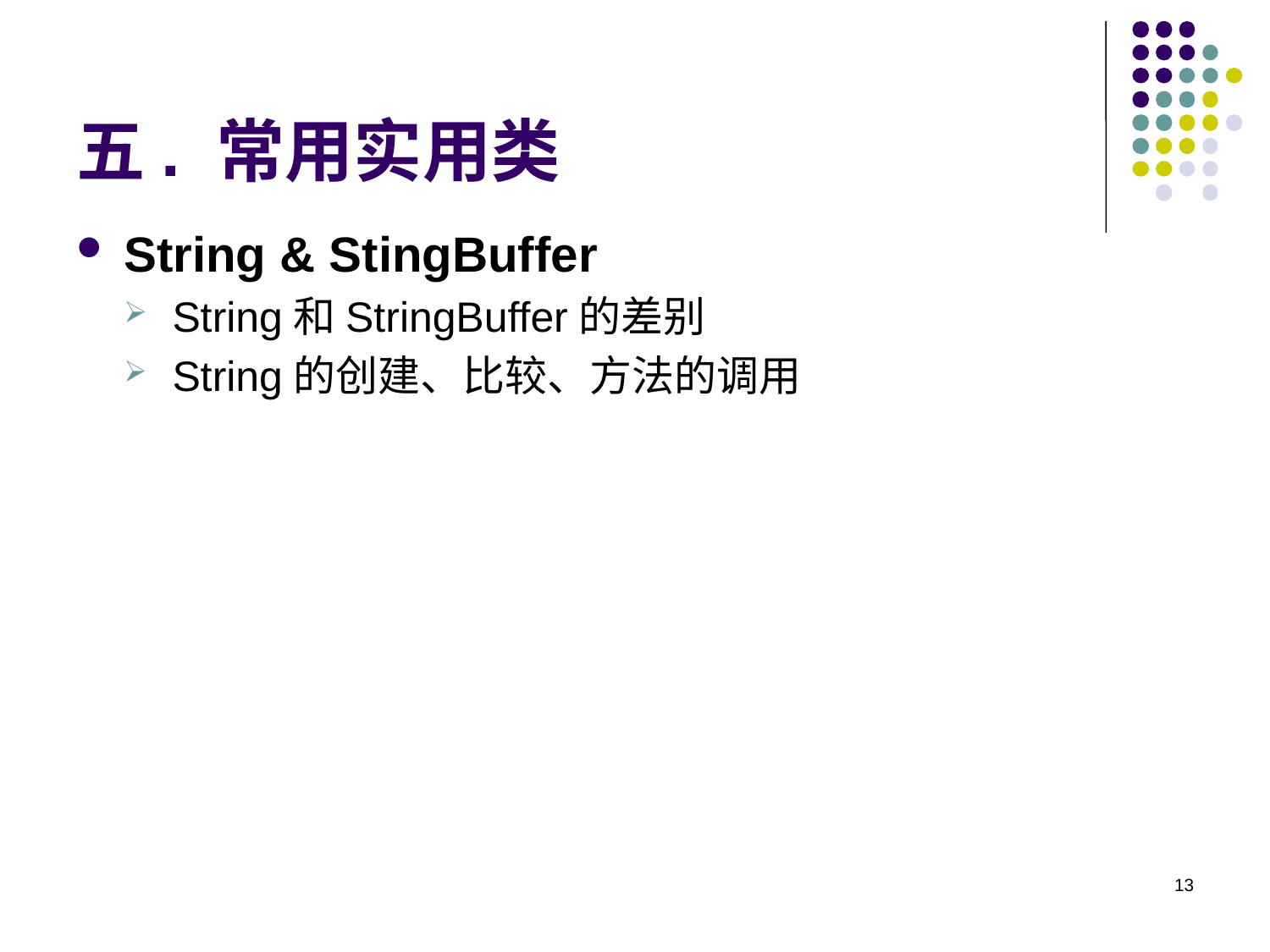

# 五. 常用实用类
String & StingBuffer
String和StringBuffer的差别
String的创建、比较、方法的调用
13